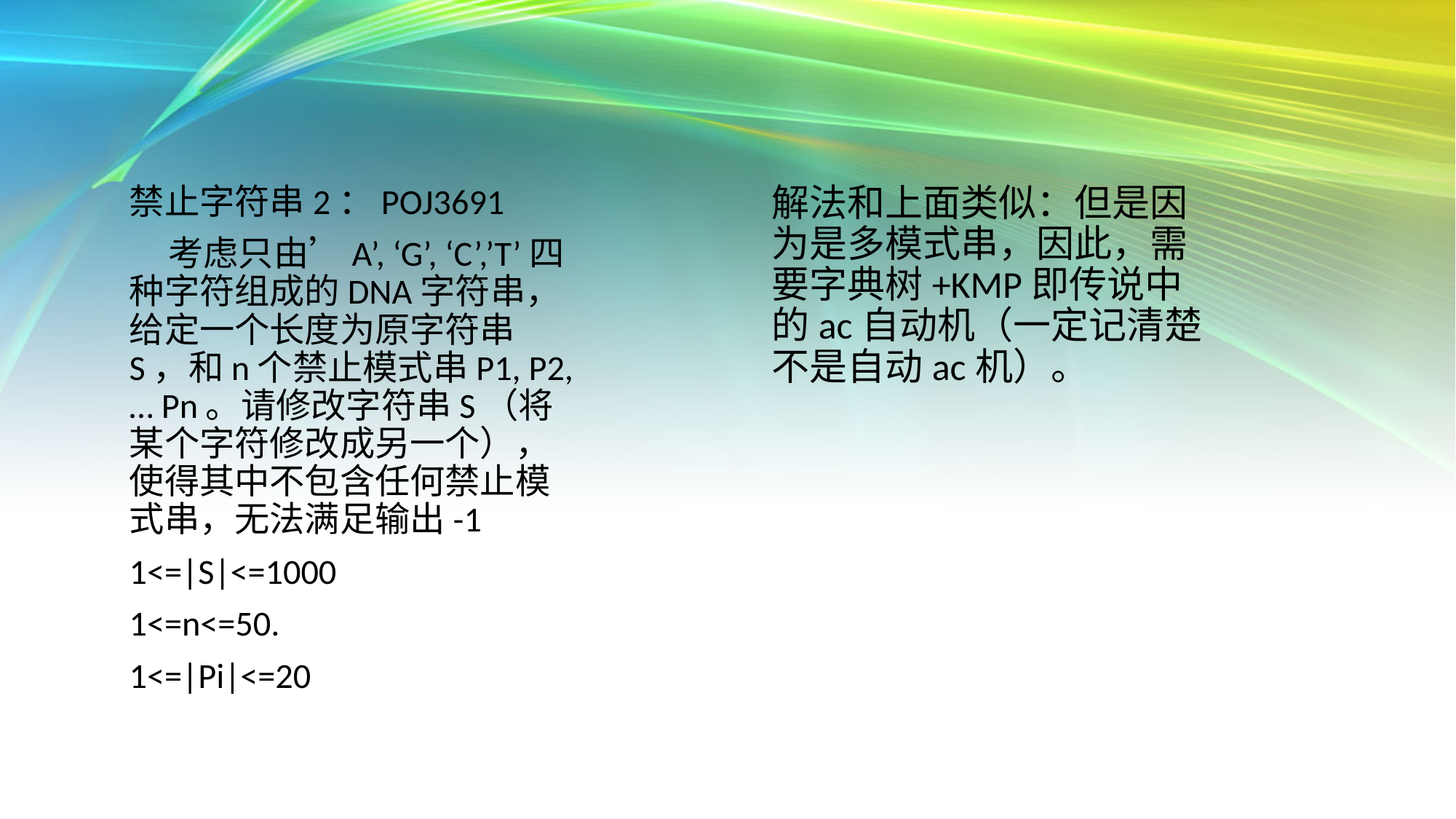

解法和上面类似：但是因为是多模式串，因此，需要字典树+KMP即传说中的ac自动机（一定记清楚不是自动ac机）。

禁止字符串2：POJ3691
    考虑只由’A’, ‘G’, ‘C’,’T’四种字符组成的DNA字符串，给定一个长度为原字符串S，和n个禁止模式串P1, P2, … Pn。请修改字符串S（将某个字符修改成另一个），使得其中不包含任何禁止模式串，无法满足输出-1
1<=|S|<=1000
1<=n<=50.
1<=|Pi|<=20